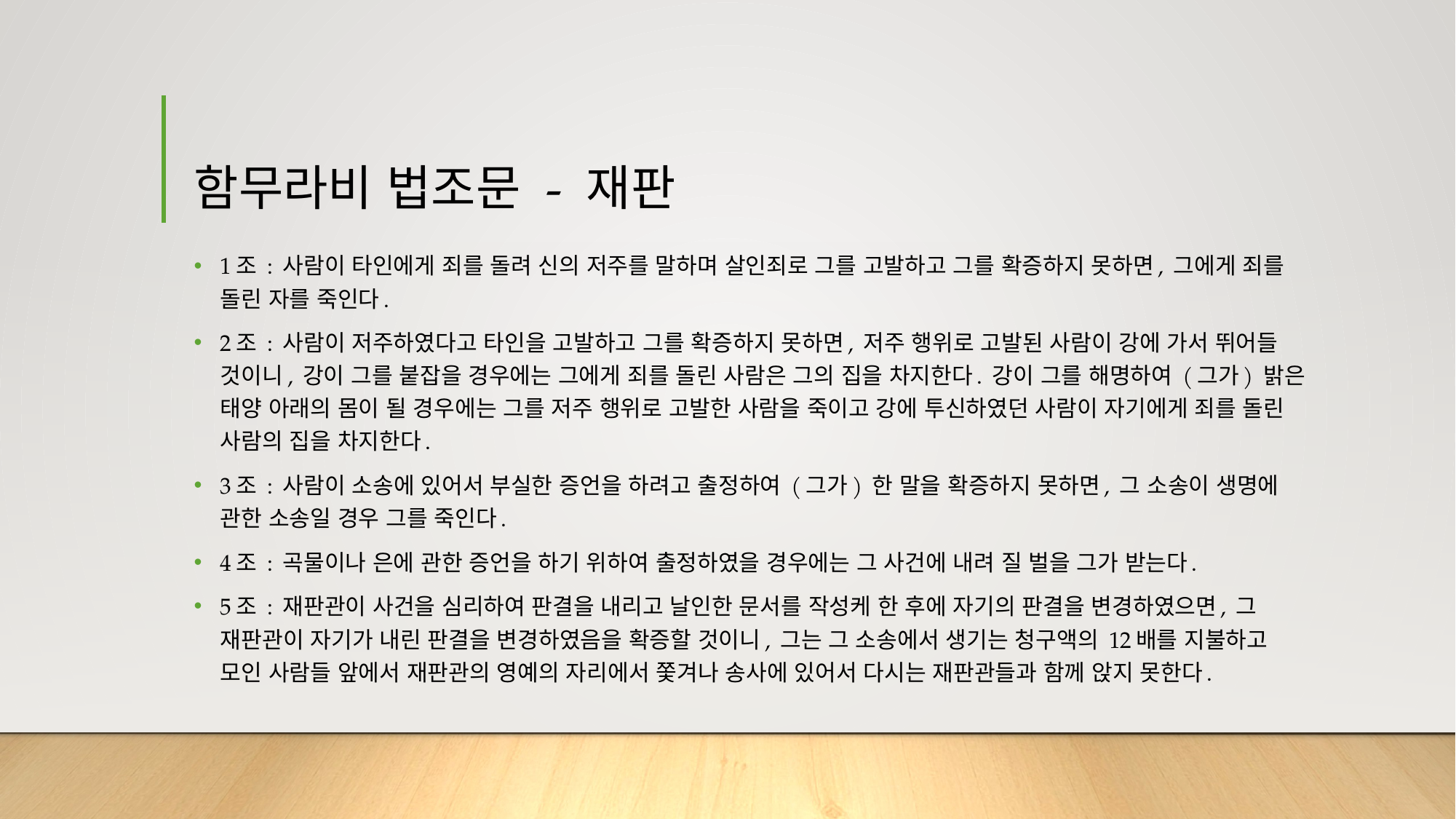

# 함무라비 법조문 - 재판
1조 : 사람이 타인에게 죄를 돌려 신의 저주를 말하며 살인죄로 그를 고발하고 그를 확증하지 못하면, 그에게 죄를 돌린 자를 죽인다.
2조 : 사람이 저주하였다고 타인을 고발하고 그를 확증하지 못하면, 저주 행위로 고발된 사람이 강에 가서 뛰어들 것이니, 강이 그를 붙잡을 경우에는 그에게 죄를 돌린 사람은 그의 집을 차지한다. 강이 그를 해명하여 (그가) 밝은 태양 아래의 몸이 될 경우에는 그를 저주 행위로 고발한 사람을 죽이고 강에 투신하였던 사람이 자기에게 죄를 돌린 사람의 집을 차지한다.
3조 : 사람이 소송에 있어서 부실한 증언을 하려고 출정하여 (그가) 한 말을 확증하지 못하면, 그 소송이 생명에 관한 소송일 경우 그를 죽인다.
4조 : 곡물이나 은에 관한 증언을 하기 위하여 출정하였을 경우에는 그 사건에 내려 질 벌을 그가 받는다.
5조 : 재판관이 사건을 심리하여 판결을 내리고 날인한 문서를 작성케 한 후에 자기의 판결을 변경하였으면, 그 재판관이 자기가 내린 판결을 변경하였음을 확증할 것이니, 그는 그 소송에서 생기는 청구액의 12배를 지불하고 모인 사람들 앞에서 재판관의 영예의 자리에서 쫓겨나 송사에 있어서 다시는 재판관들과 함께 앉지 못한다.